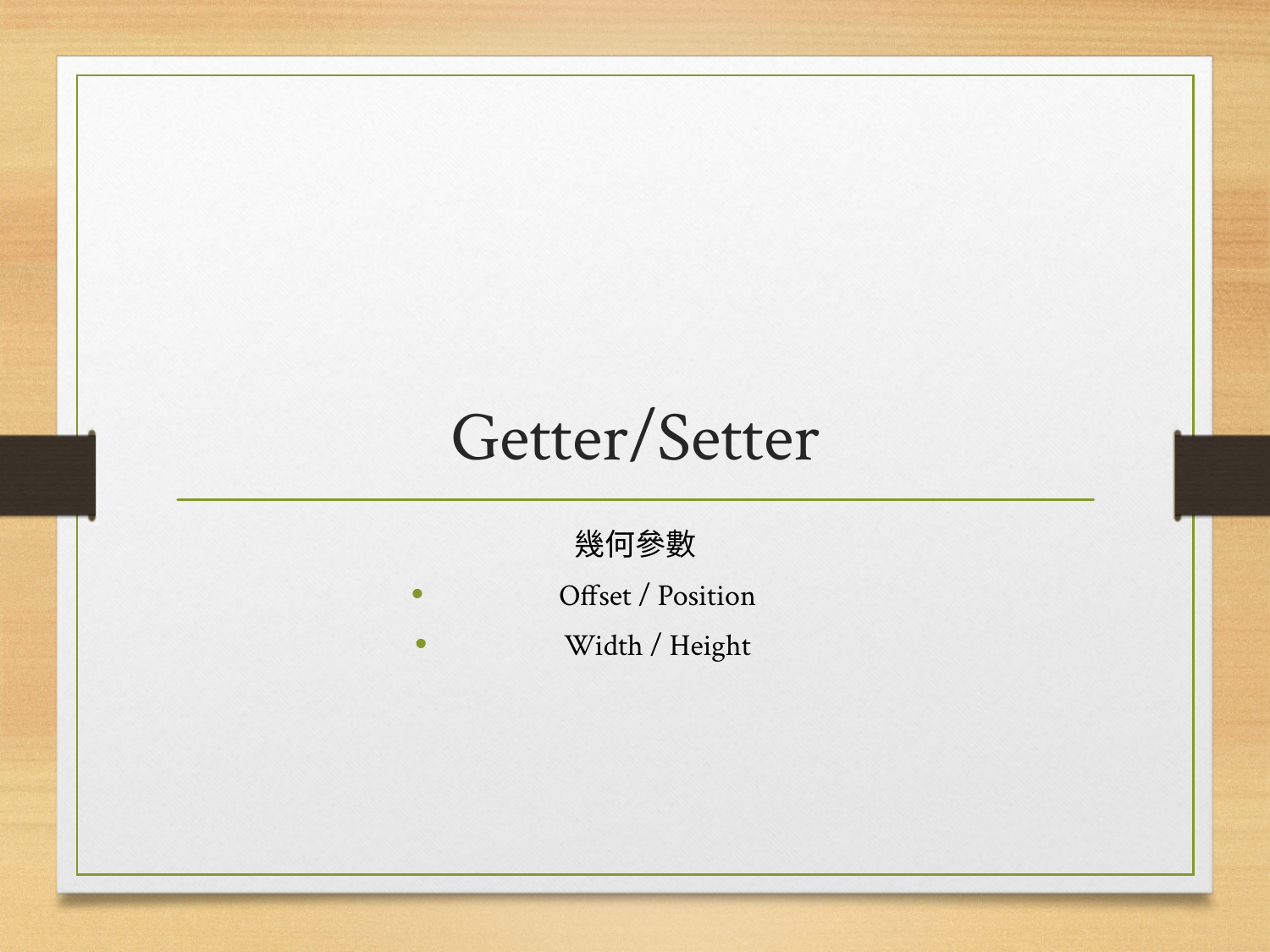

# Getter/Setter
幾何參數
Offset / Position
Width / Height